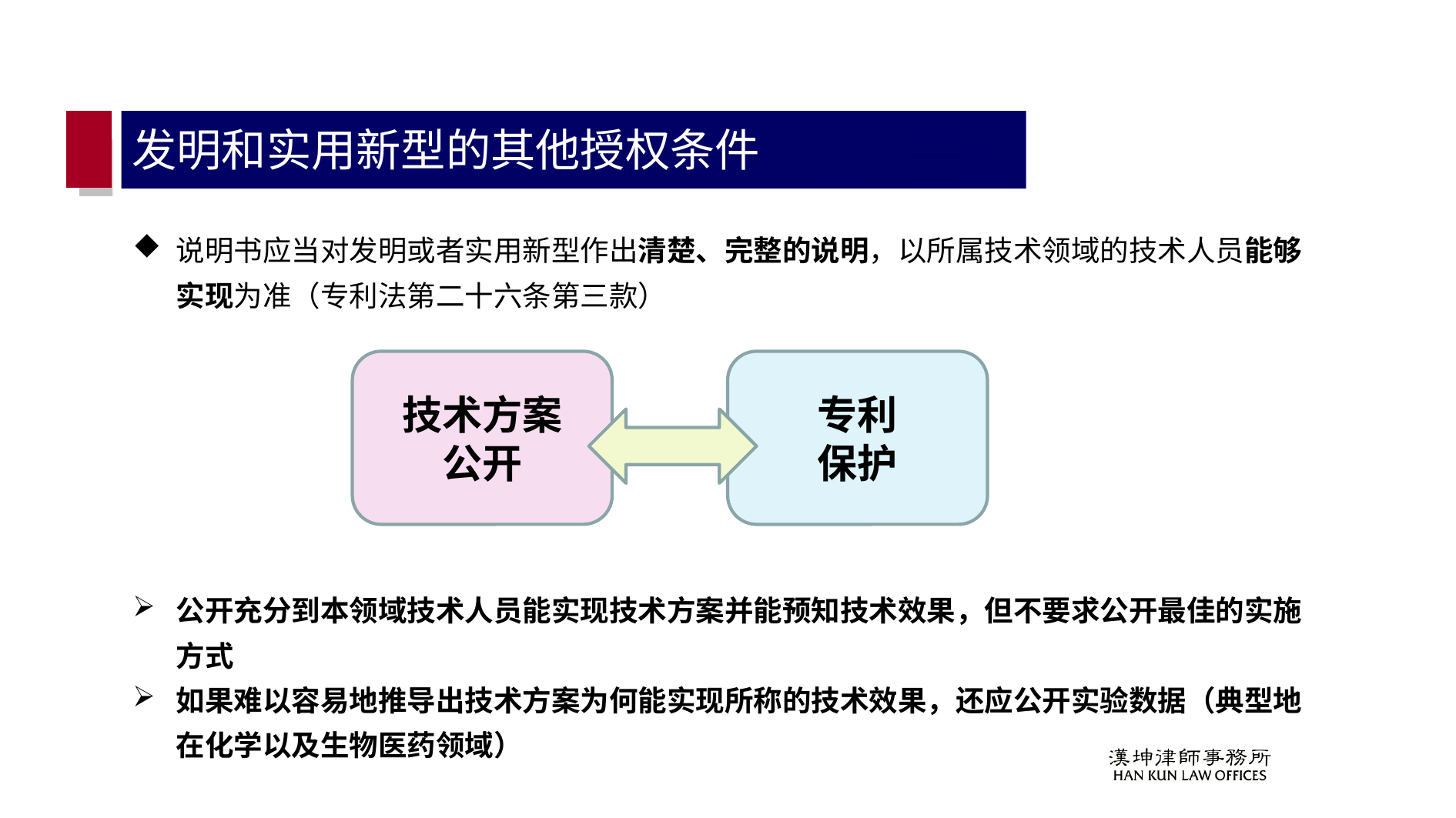

# 发明和实用新型的其他授权条件
说明书应当对发明或者实用新型作出清楚、完整的说明，以所属技术领域的技术人员能够实现为准（专利法第二十六条第三款）

公开充分到本领域技术人员能实现技术方案并能预知技术效果，但不要求公开最佳的实施方式
如果难以容易地推导出技术方案为何能实现所称的技术效果，还应公开实验数据（典型地在化学以及生物医药领域）

专利
保护
技术方案
公开